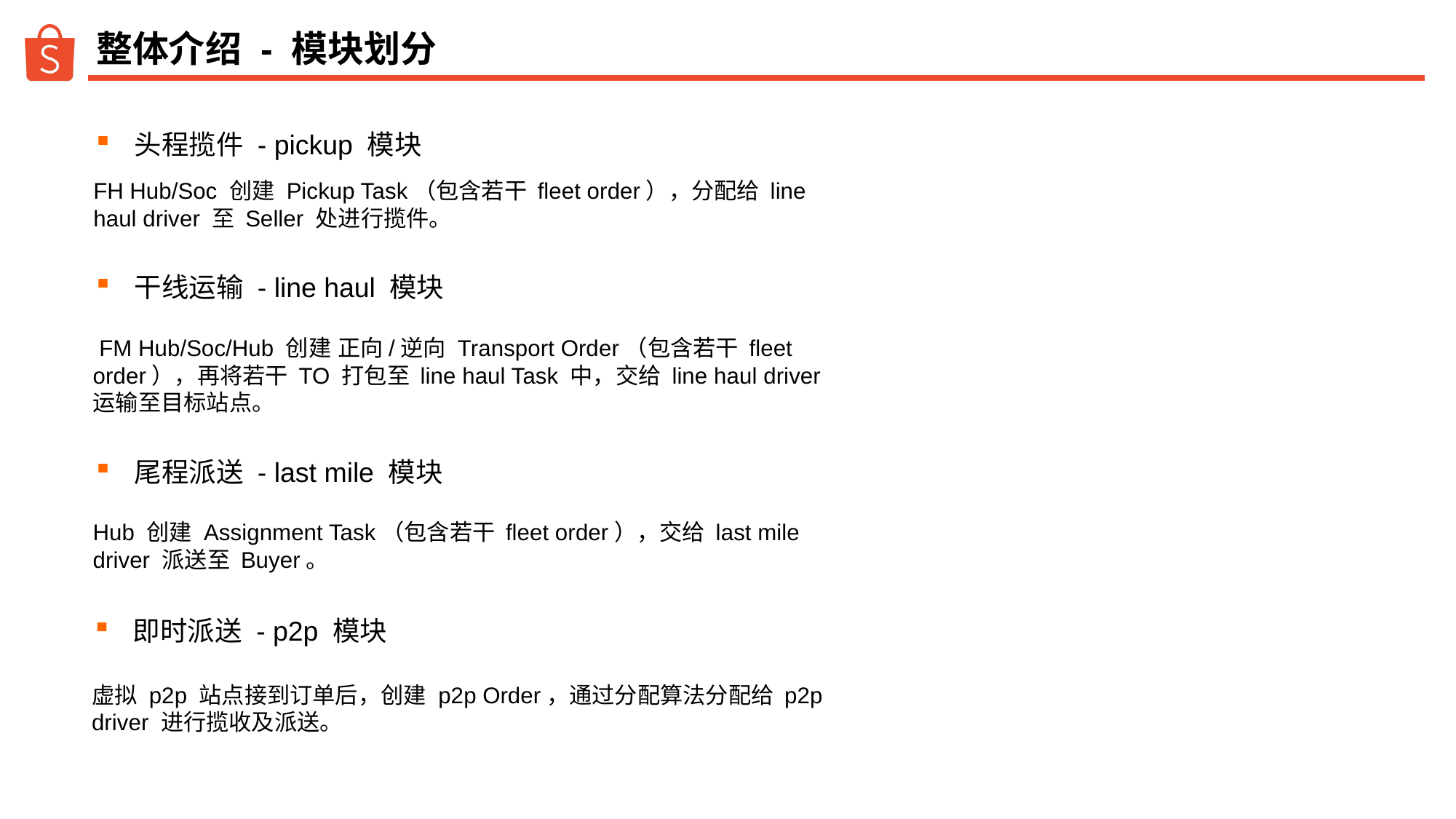

# 整体介绍 - 模块划分
头程揽件 - pickup 模块
FH Hub/Soc 创建 Pickup Task（包含若干 fleet order），分配给 line haul driver 至 Seller 处进行揽件。
干线运输 - line haul 模块
 FM Hub/Soc/Hub 创建 正向/逆向 Transport Order（包含若干 fleet order），再将若干 TO 打包至 line haul Task 中，交给 line haul driver 运输至目标站点。
尾程派送 - last mile 模块
Hub 创建 Assignment Task（包含若干 fleet order），交给 last mile driver 派送至 Buyer。
即时派送 - p2p 模块
虚拟 p2p 站点接到订单后，创建 p2p Order，通过分配算法分配给 p2p driver 进行揽收及派送。